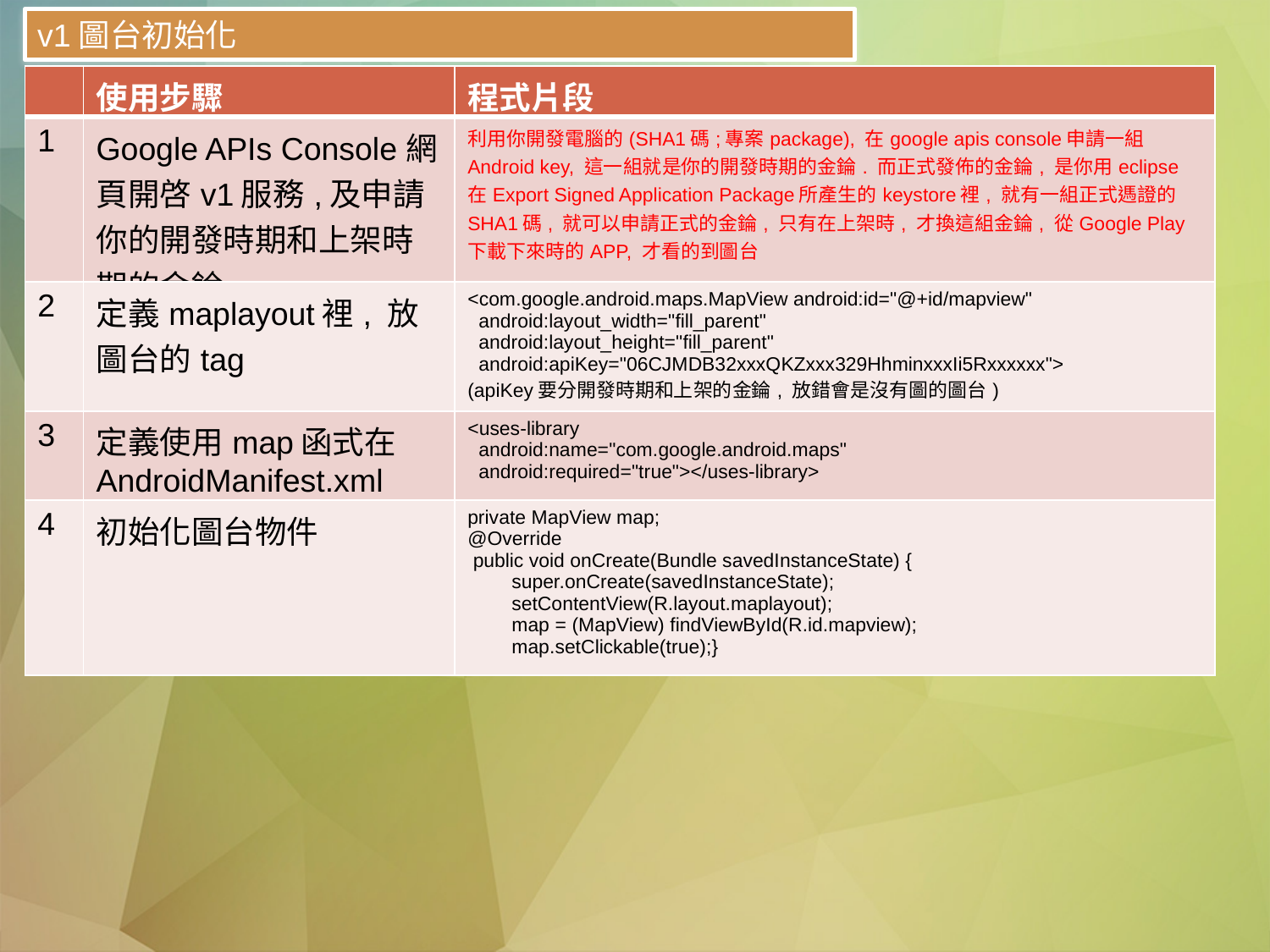

v1圖台初始化
|  | 使用步驟 | 程式片段 |
| --- | --- | --- |
| 1 | Google APIs Console 網頁開啓v1服務,及申請你的開發時期和上架時期的金錀 | 利用你開發電腦的(SHA1碼;專案package), 在google apis console申請一組 Android key, 這一組就是你的開發時期的金錀. 而正式發佈的金錀, 是你用eclipse在Export Signed Application Package所產生的keystore裡, 就有一組正式遤證的SHA1碼, 就可以申請正式的金錀, 只有在上架時, 才換這組金錀, 從Google Play下載下來時的APP, 才看的到圖台 |
| 2 | 定義maplayout裡, 放圖台的tag | <com.google.android.maps.MapView android:id="@+id/mapview" android:layout\_width="fill\_parent" android:layout\_height="fill\_parent" android:apiKey="06CJMDB32xxxQKZxxx329HhminxxxIi5Rxxxxxx"> (apiKey要分開發時期和上架的金錀, 放錯會是沒有圖的圖台) |
| 3 | 定義使用map函式在AndroidManifest.xml | <uses-library android:name="com.google.android.maps" android:required="true"></uses-library> |
| 4 | 初始化圖台物件 | private MapView map; @Override public void onCreate(Bundle savedInstanceState) { super.onCreate(savedInstanceState); setContentView(R.layout.maplayout); map = (MapView) findViewById(R.id.mapview); map.setClickable(true);} |